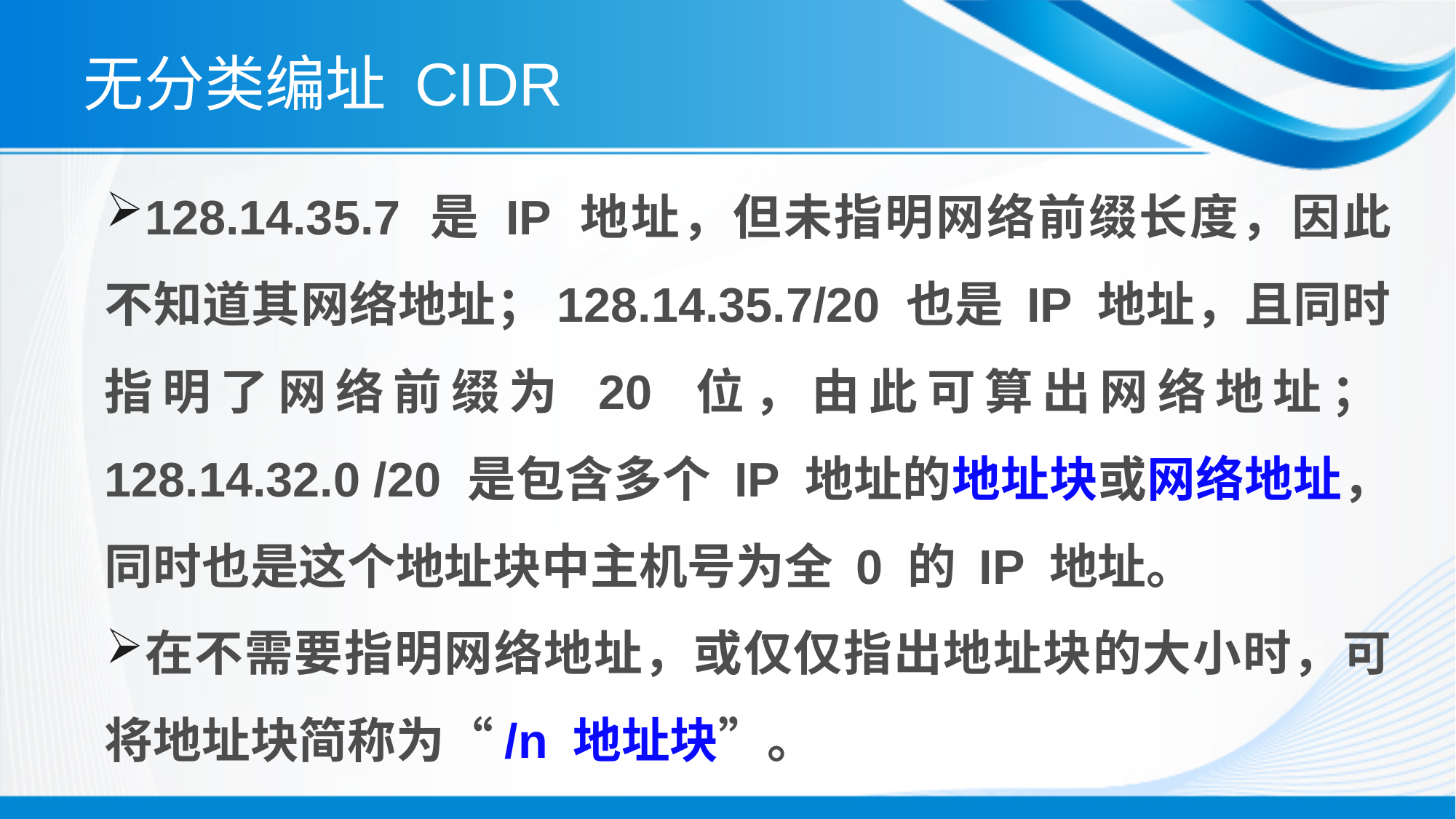

# 无分类编址 CIDR
128.14.35.7 是 IP 地址，但未指明网络前缀长度，因此不知道其网络地址；128.14.35.7/20 也是 IP 地址，且同时指明了网络前缀为 20 位，由此可算出网络地址；128.14.32.0 /20 是包含多个 IP 地址的地址块或网络地址，同时也是这个地址块中主机号为全 0 的 IP 地址。
在不需要指明网络地址，或仅仅指出地址块的大小时，可将地址块简称为“/n 地址块”。